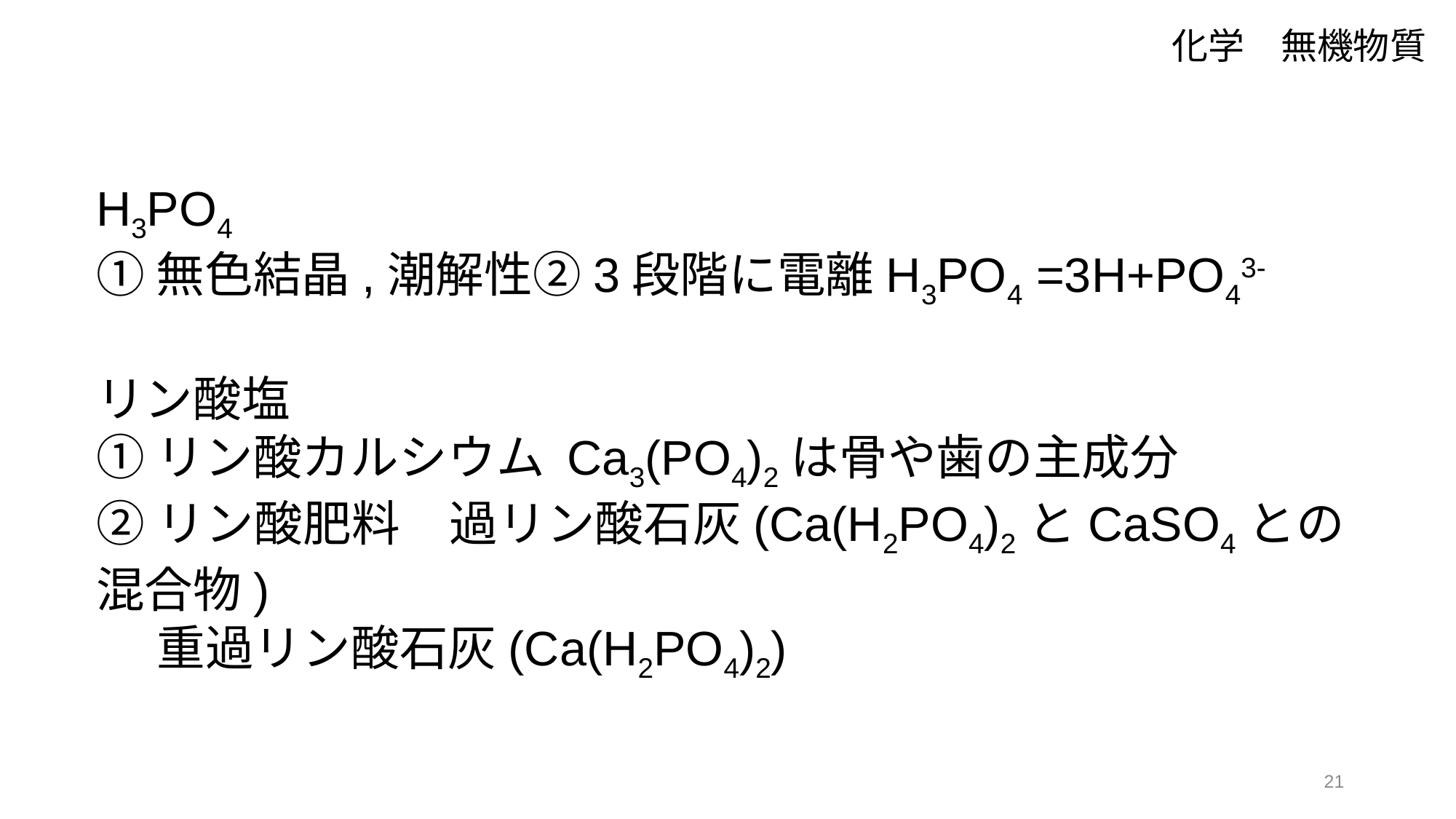

化学　無機物質
H3PO4
①無色結晶,潮解性②3段階に電離H3PO4 =3H+PO43-

リン酸塩
①リン酸カルシウム Ca3(PO4)2は骨や歯の主成分
②リン酸肥料　過リン酸石灰(Ca(H2PO4)2とCaSO4との混合物)
重過リン酸石灰(Ca(H2PO4)2)
21